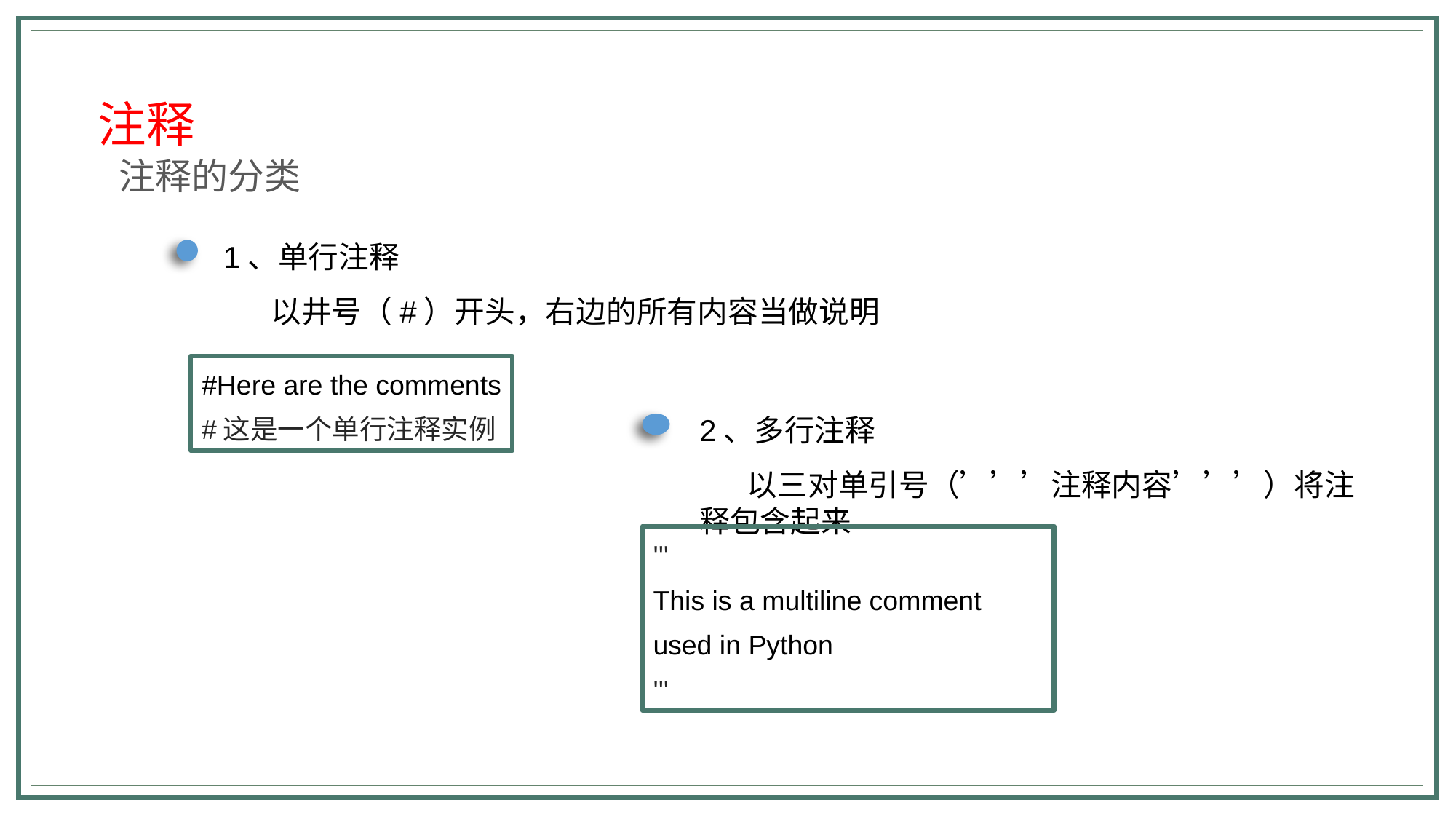

注释

注释的分类
1、单行注释
      以井号（#）开头，右边的所有内容当做说明

#Here are the comments
#这是一个单行注释实例
2、多行注释
      以三对单引号（’’’注释内容’’’）将注释包含起来

'''
This is a multiline comment
used in Python
'''